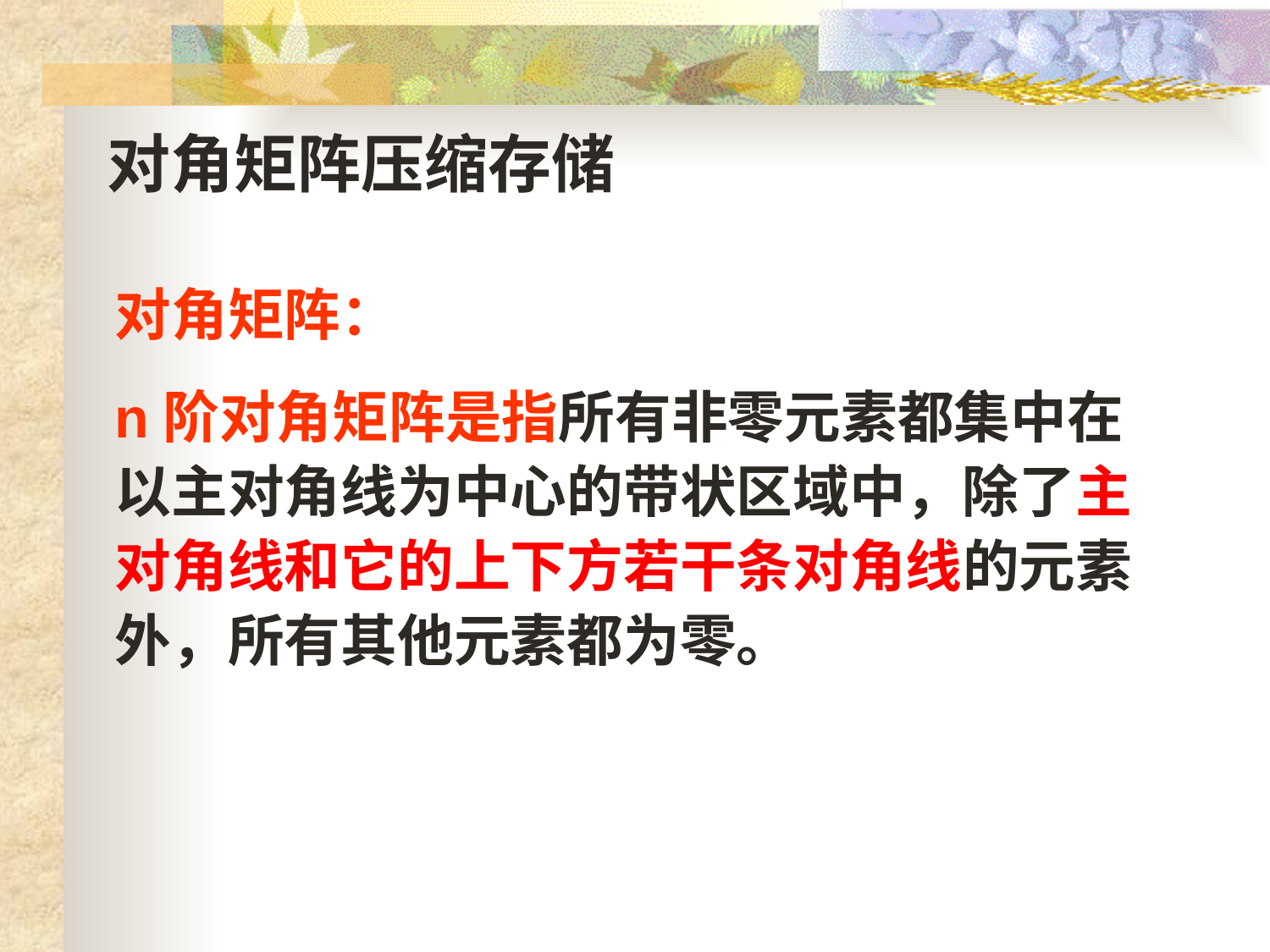

对角矩阵压缩存储
对角矩阵：
n阶对角矩阵是指所有非零元素都集中在以主对角线为中心的带状区域中，除了主对角线和它的上下方若干条对角线的元素外，所有其他元素都为零。